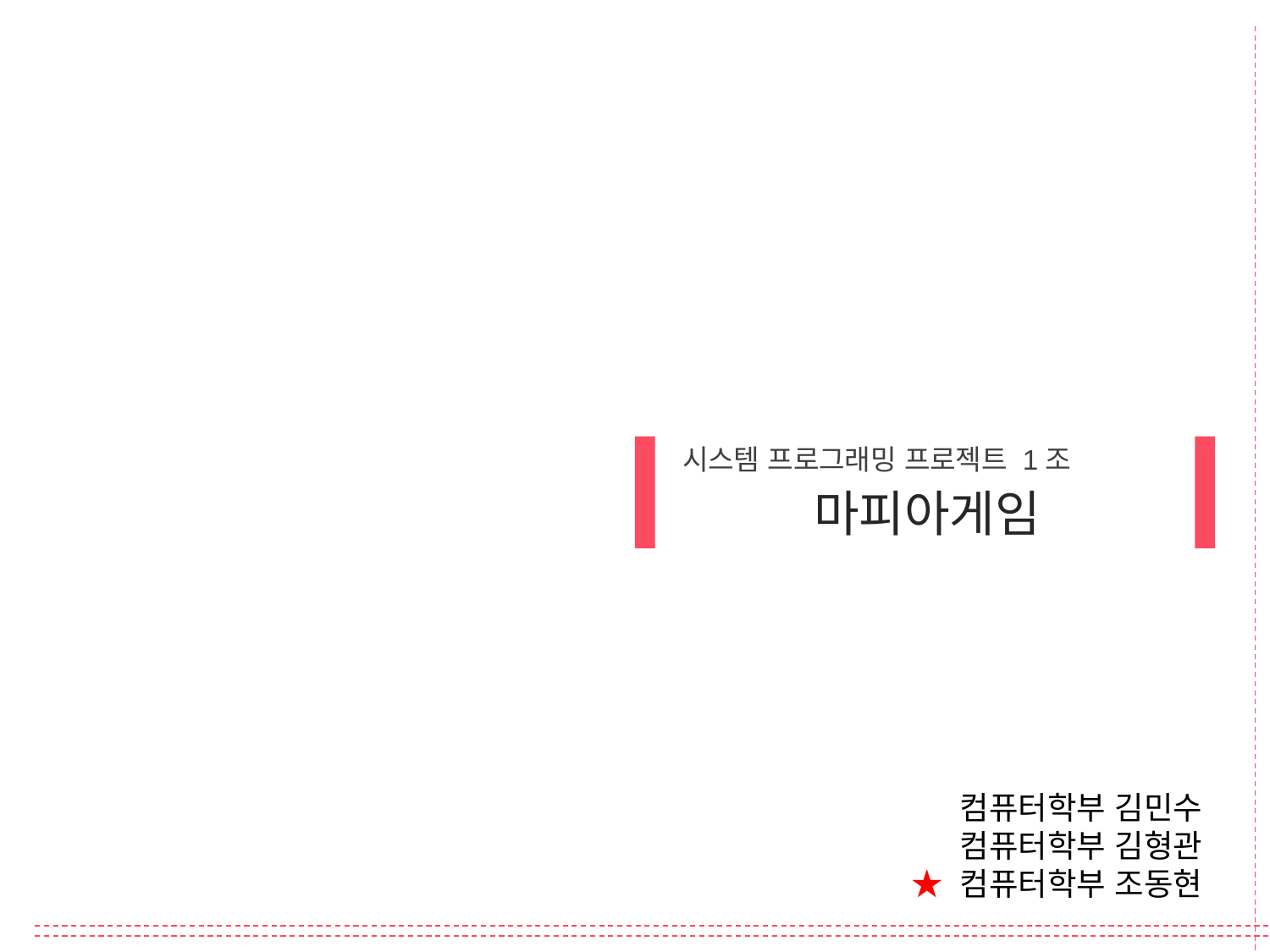

시스템 프로그래밍 프로젝트 1조

	마피아게임
컴퓨터학부 김민수
컴퓨터학부 김형관
★ 컴퓨터학부 조동현